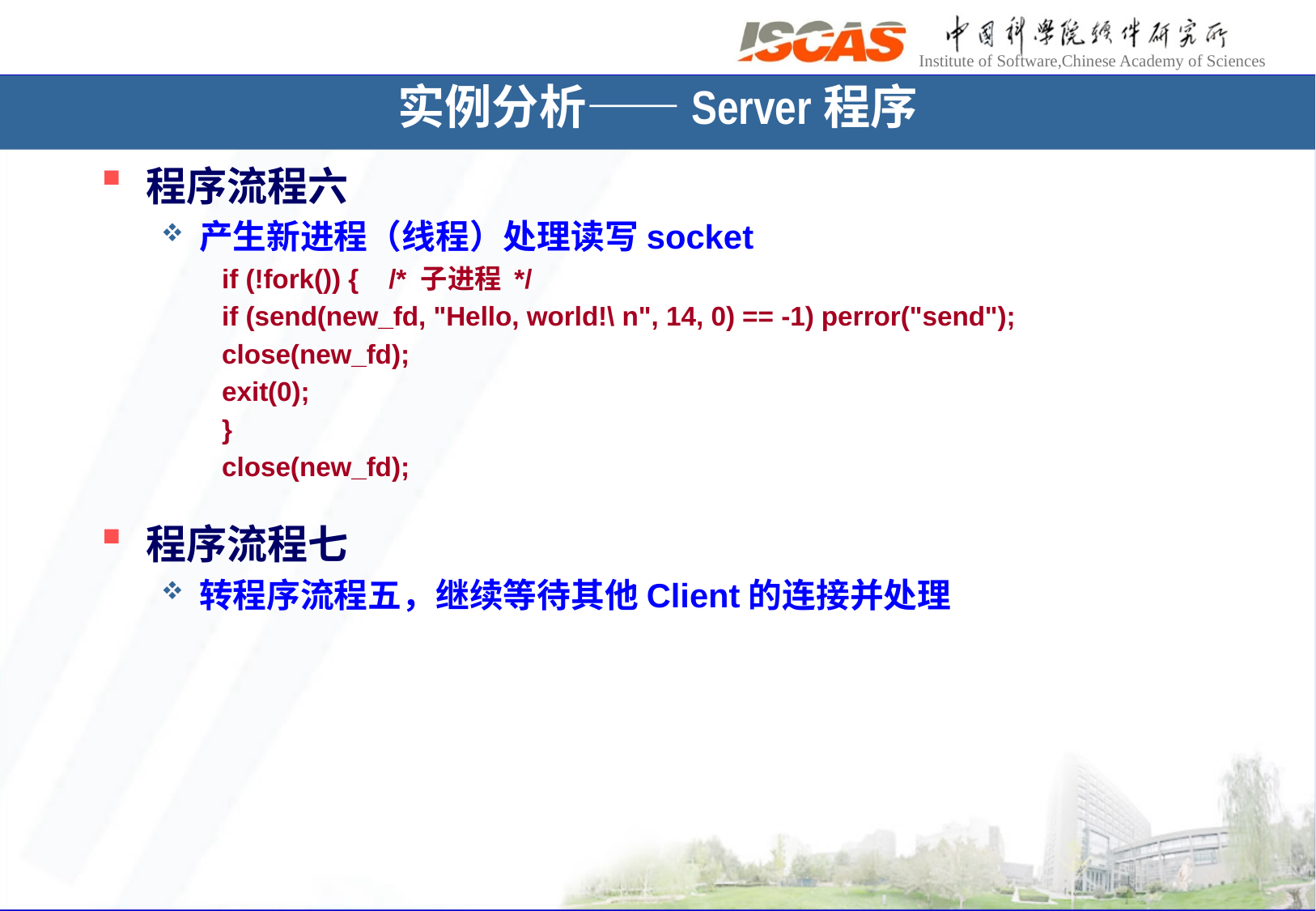

实例分析——Server程序

程序流程六
产生新进程（线程）处理读写socket
if (!fork()) {    /* 子进程 */
if (send(new_fd, "Hello, world!\ n", 14, 0) == -1) perror("send");
close(new_fd);
exit(0);
}
close(new_fd);

程序流程七
转程序流程五，继续等待其他Client的连接并处理